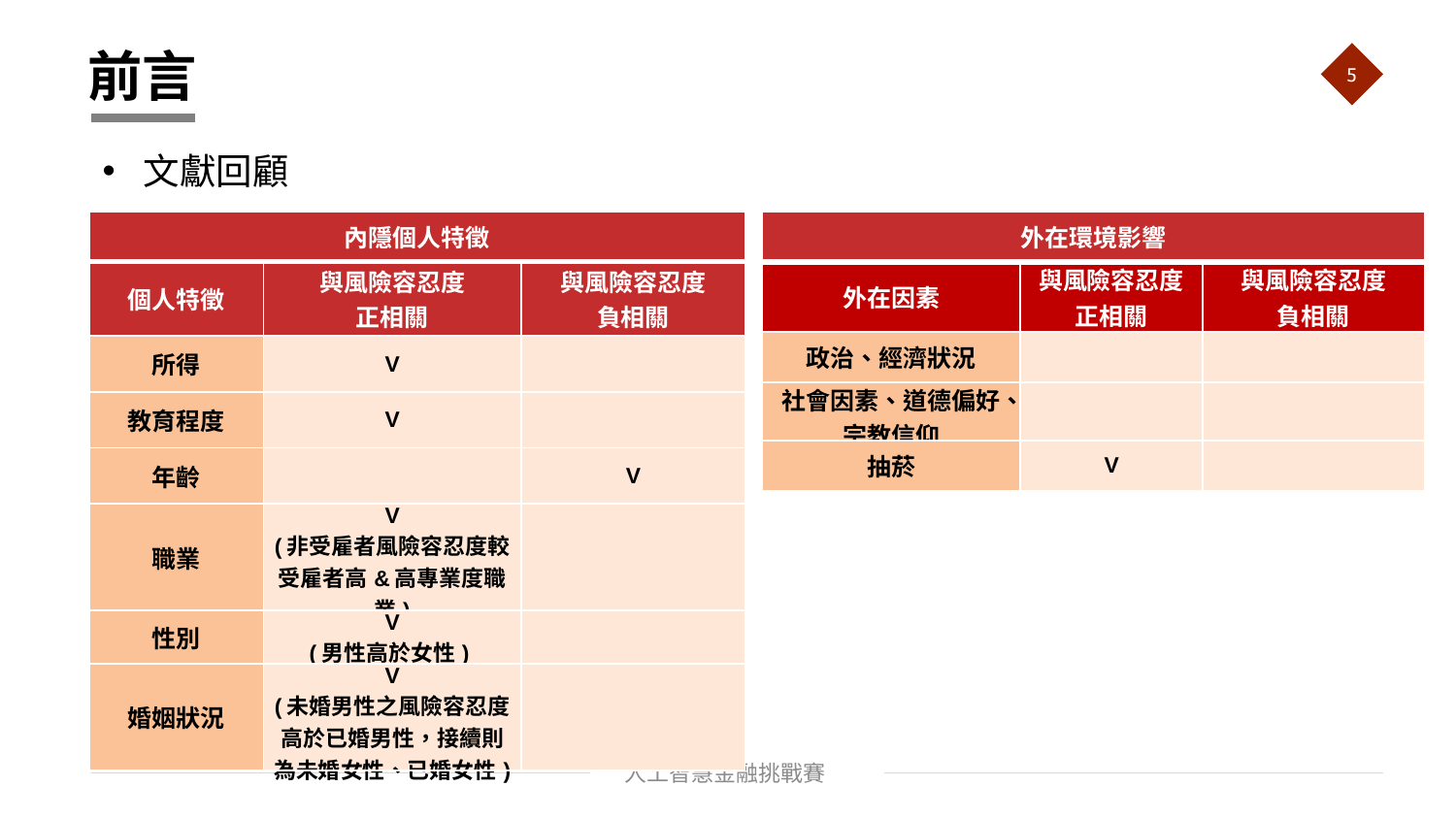

# 前言
5
文獻回顧
| 內隱個人特徵 |  |  |
| --- | --- | --- |
| 個人特徵 | 與風險容忍度 正相關 | 與風險容忍度 負相關 |
| 所得 | V |  |
| 教育程度 | V |  |
| 年齡 |  | V |
| 職業 | V (非受雇者風險容忍度較受雇者高&高專業度職業) |  |
| 性別 | V (男性高於女性) |  |
| 婚姻狀況 | V (未婚男性之風險容忍度高於已婚男性，接續則為未婚女性、已婚女性) |  |
| 外在環境影響 |  |  |
| --- | --- | --- |
| 外在因素 | 與風險容忍度 正相關 | 與風險容忍度 負相關 |
| 政治、經濟狀況 |  |  |
| 社會因素、道德偏好、宗教信仰 |  |  |
| 抽菸 | V |  |
人工智慧金融挑戰賽